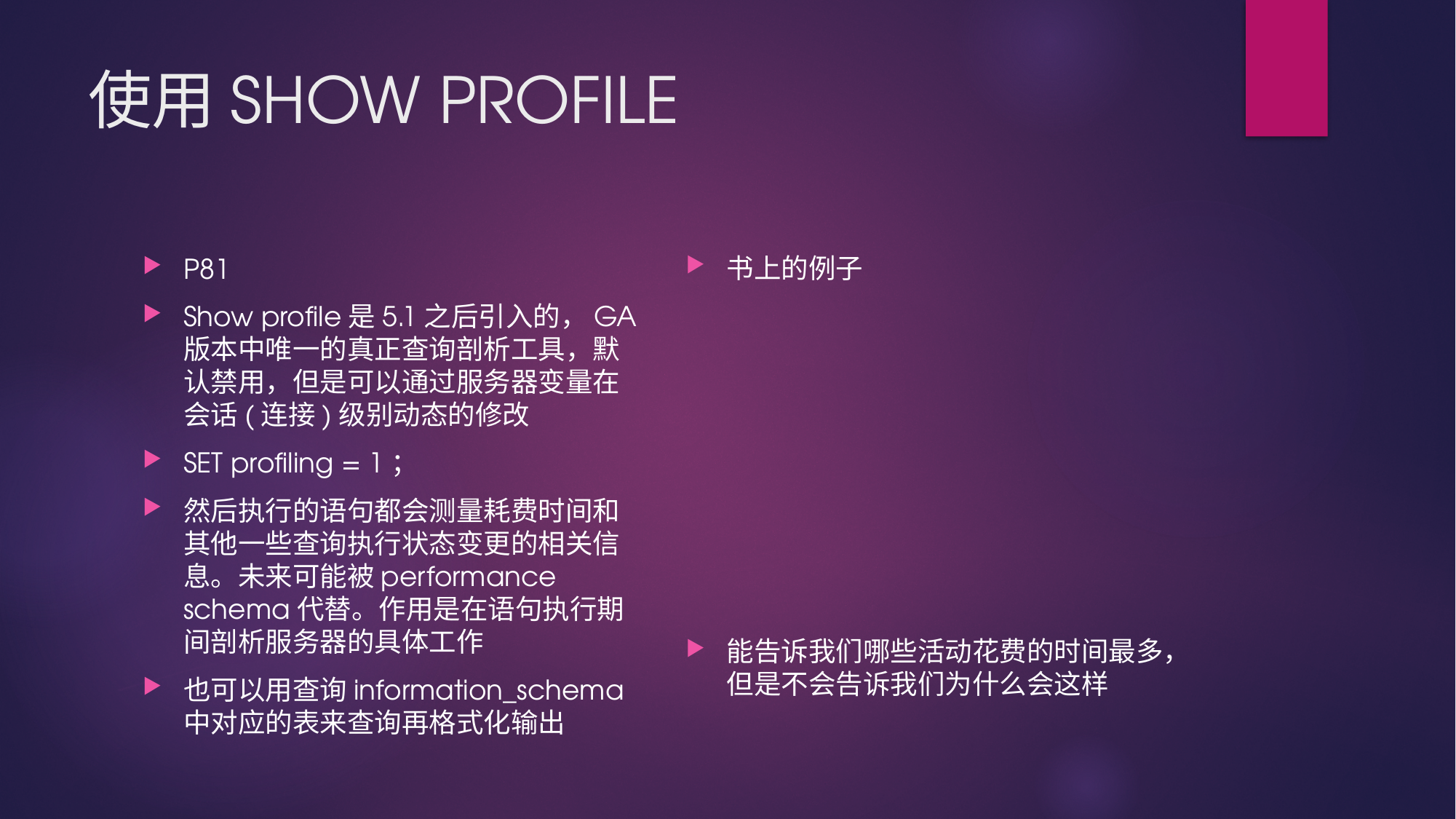

# 使用SHOW PROFILE
书上的例子

能告诉我们哪些活动花费的时间最多，但是不会告诉我们为什么会这样

P81
Show profile是5.1之后引入的，GA版本中唯一的真正查询剖析工具，默认禁用，但是可以通过服务器变量在会话(连接)级别动态的修改
SET profiling = 1；
然后执行的语句都会测量耗费时间和其他一些查询执行状态变更的相关信息。未来可能被performance schema代替。作用是在语句执行期间剖析服务器的具体工作
也可以用查询information_schema中对应的表来查询再格式化输出